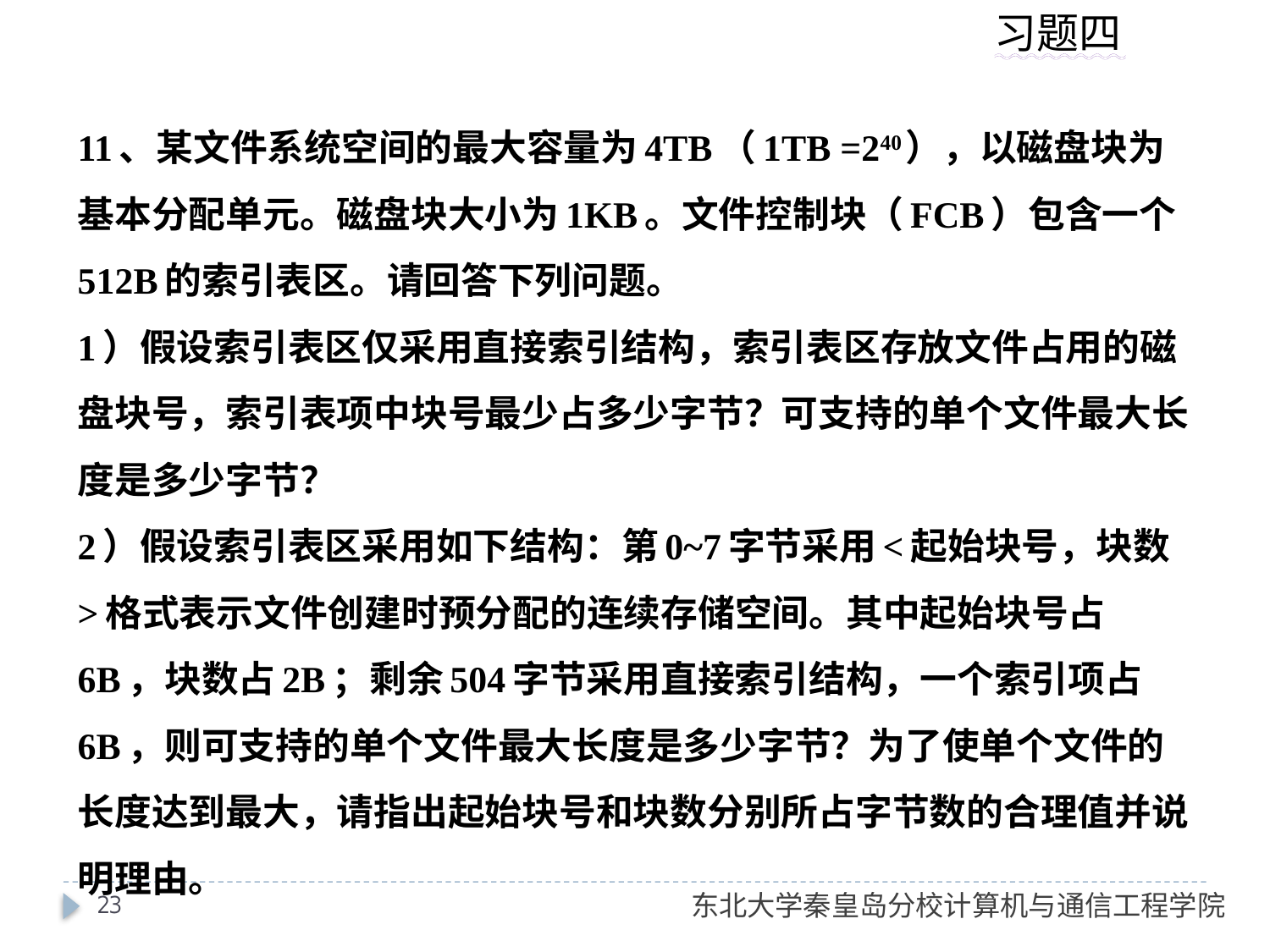

11、某文件系统空间的最大容量为4TB（1TB =240），以磁盘块为基本分配单元。磁盘块大小为1KB。文件控制块（FCB）包含一个512B的索引表区。请回答下列问题。
1）假设索引表区仅采用直接索引结构，索引表区存放文件占用的磁盘块号，索引表项中块号最少占多少字节？可支持的单个文件最大长度是多少字节？
2）假设索引表区采用如下结构：第0~7字节采用<起始块号，块数>格式表示文件创建时预分配的连续存储空间。其中起始块号占6B，块数占2B；剩余504字节采用直接索引结构，一个索引项占6B，则可支持的单个文件最大长度是多少字节？为了使单个文件的长度达到最大，请指出起始块号和块数分别所占字节数的合理值并说明理由。
23